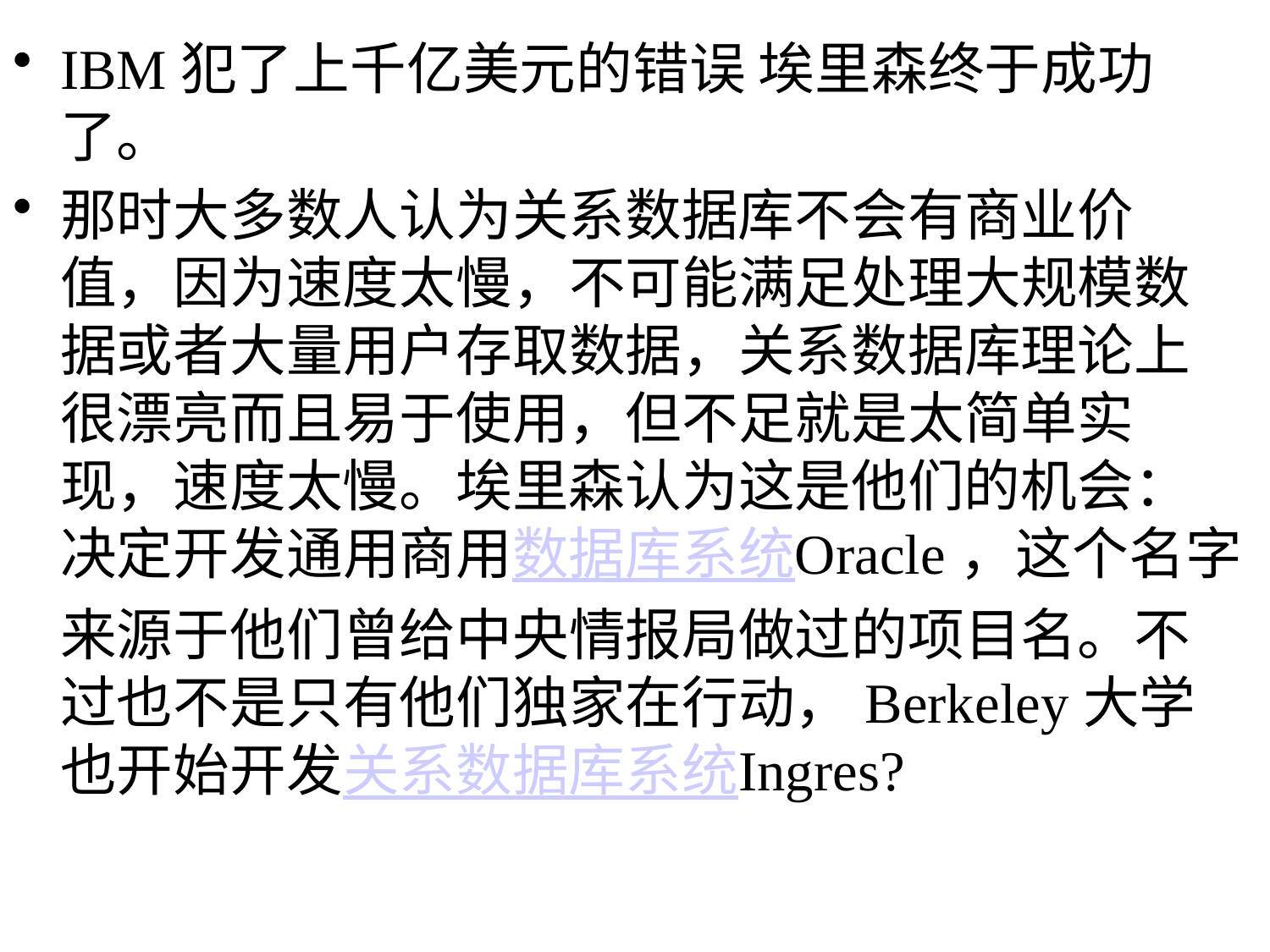

IBM犯了上千亿美元的错误 埃里森终于成功了。
那时大多数人认为关系数据库不会有商业价值，因为速度太慢，不可能满足处理大规模数据或者大量用户存取数据，关系数据库理论上很漂亮而且易于使用，但不足就是太简单实现，速度太慢。埃里森认为这是他们的机会：决定开发通用商用数据库系统Oracle，这个名字来源于他们曾给中央情报局做过的项目名。不过也不是只有他们独家在行动，Berkeley大学也开始开发关系数据库系统Ingres?